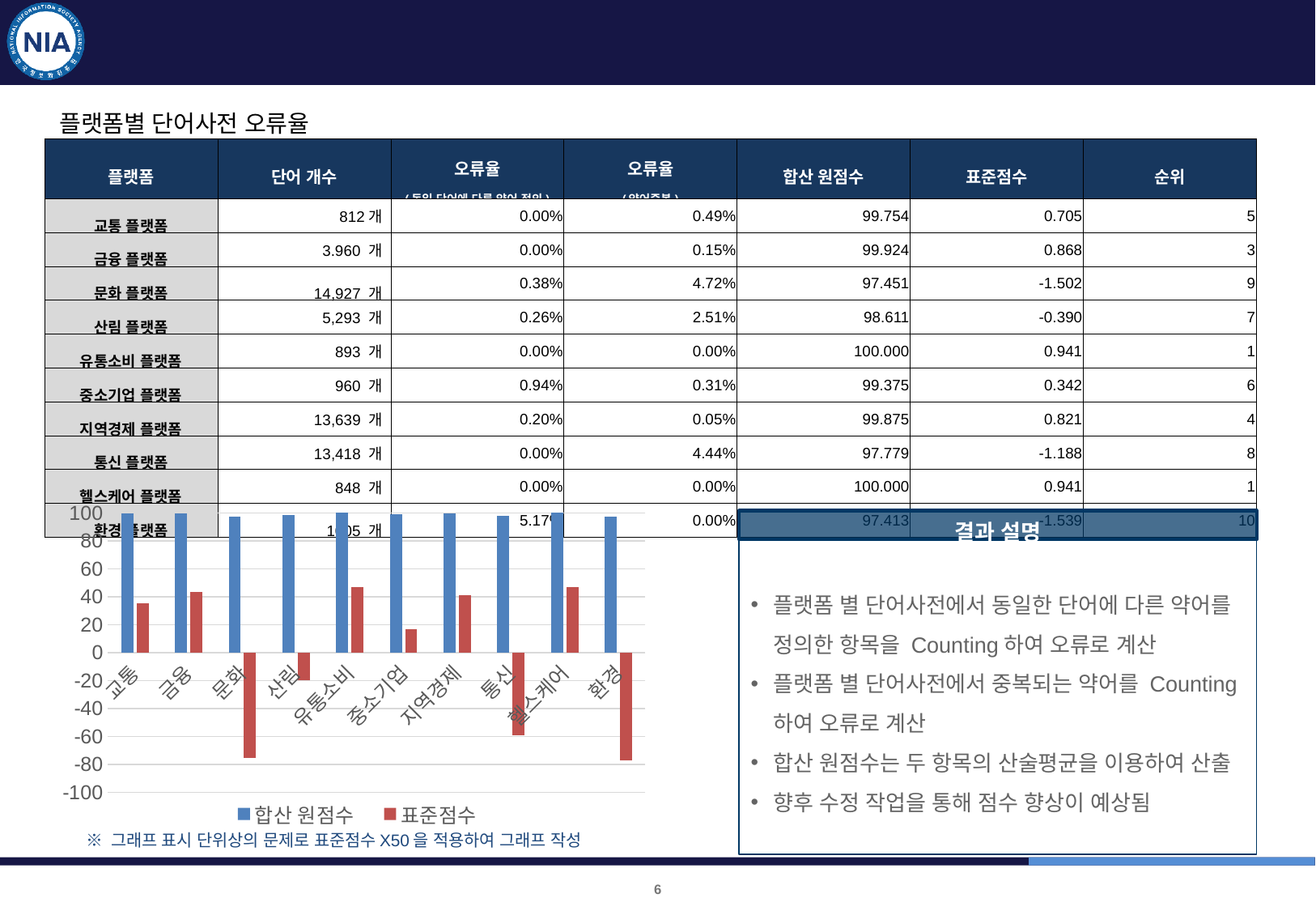

표준화 적용 점검(2차) 및 표준사전 제작
표준화 사전 적용 점검 결과(2차)
플랫폼별 단어사전 오류율
| 플랫폼 | 단어 개수 | 오류율 (동일 단어에 다른 약어 정의) | 오류율 (약어중복) | 합산 원점수 | 표준점수 | 순위 |
| --- | --- | --- | --- | --- | --- | --- |
| 교통 플랫폼 | 812개 | 0.00% | 0.49% | 99.754 | 0.705 | 5 |
| 금융 플랫폼 | 3.960 개 | 0.00% | 0.15% | 99.924 | 0.868 | 3 |
| 문화 플랫폼 | 14,927 개 | 0.38% | 4.72% | 97.451 | -1.502 | 9 |
| 산림 플랫폼 | 5,293 개 | 0.26% | 2.51% | 98.611 | -0.390 | 7 |
| 유통소비 플랫폼 | 893 개 | 0.00% | 0.00% | 100.000 | 0.941 | 1 |
| 중소기업 플랫폼 | 960 개 | 0.94% | 0.31% | 99.375 | 0.342 | 6 |
| 지역경제 플랫폼 | 13,639 개 | 0.20% | 0.05% | 99.875 | 0.821 | 4 |
| 통신 플랫폼 | 13,418 개 | 0.00% | 4.44% | 97.779 | -1.188 | 8 |
| 헬스케어 플랫폼 | 848 개 | 0.00% | 0.00% | 100.000 | 0.941 | 1 |
| 환경 플랫폼 | 1005 개 | 5.17% | 0.00% | 97.413 | -1.539 | 10 |

### Chart

| Category | 합산 원점수 | 표준점수 |
|---|---|---|
| 교통 | 99.7536945812808 | 35.243667496947225 |
| 금융 | 99.92424242424244 | 43.4167385802723 |
| 문화 | 97.45092784886447 | -75.11056428649533 |
| 산림 | 98.6113735121859 | -19.49916088225673 |
| 유통소비 | 100.0 | 47.047227485993744 |
| 중소기업 | 99.375 | 17.095694013787117 |
| 지역경제 | 99.8753574308967 | 41.07404975709878 |
| 통신 | 97.77910269786854 | -59.38362032700446 |
| 헬스케어 | 100.0 | 47.047227485993744 |
| 환경 | 97.4129353233831 | -76.93125932433365 |
결과 설명
플랫폼 별 단어사전에서 동일한 단어에 다른 약어를 정의한 항목을 Counting하여 오류로 계산
플랫폼 별 단어사전에서 중복되는 약어를 Counting하여 오류로 계산
합산 원점수는 두 항목의 산술평균을 이용하여 산출
향후 수정 작업을 통해 점수 향상이 예상됨
※ 그래프 표시 단위상의 문제로 표준점수X50을 적용하여 그래프 작성